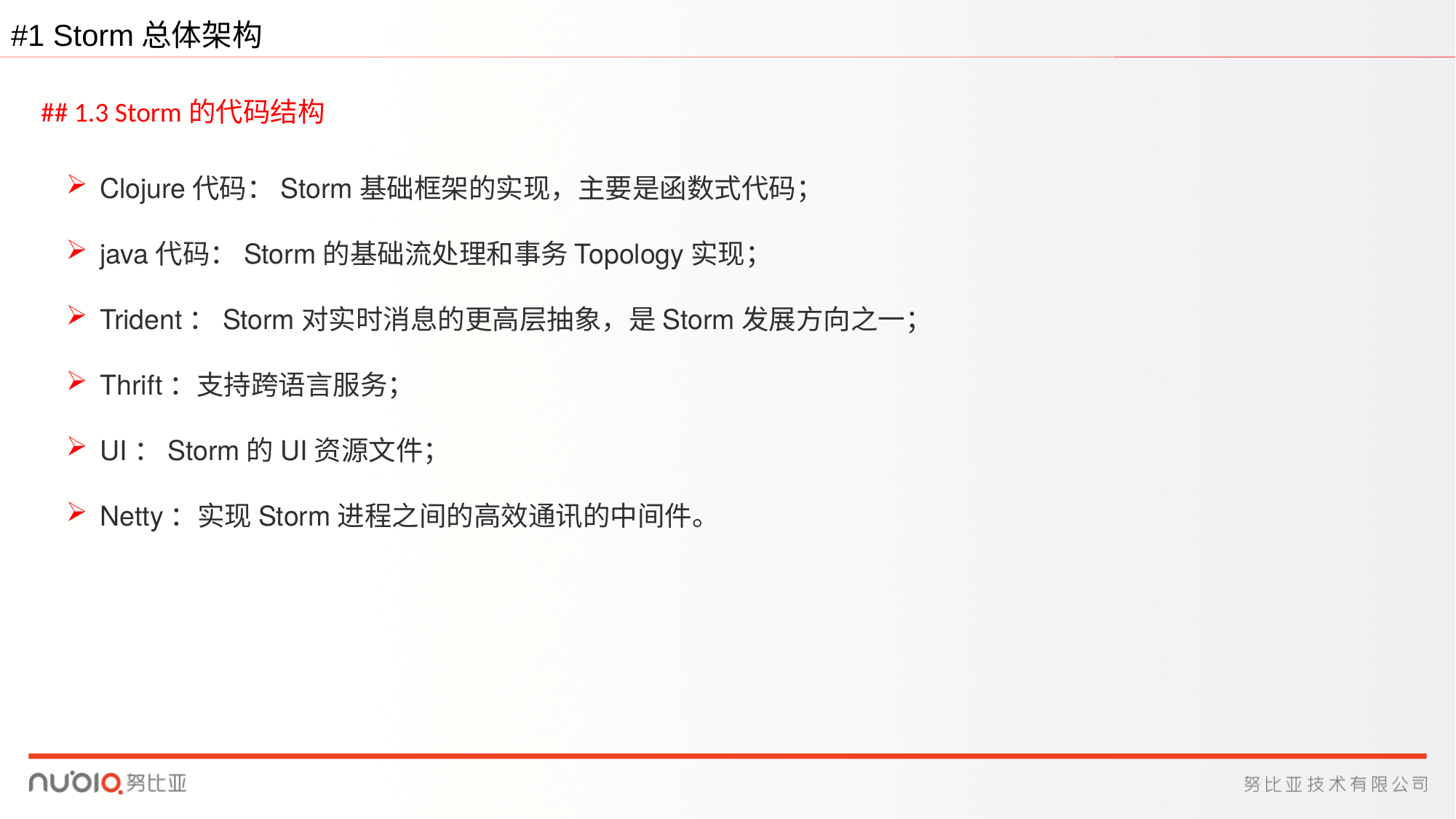

#1 Storm总体架构

## 1.3 Storm的代码结构
Clojure代码：Storm基础框架的实现，主要是函数式代码；

java代码：Storm的基础流处理和事务Topology实现；

Trident：Storm对实时消息的更高层抽象，是Storm发展方向之一；

Thrift：支持跨语言服务；

UI：Storm的UI资源文件；

Netty：实现Storm进程之间的高效通讯的中间件。